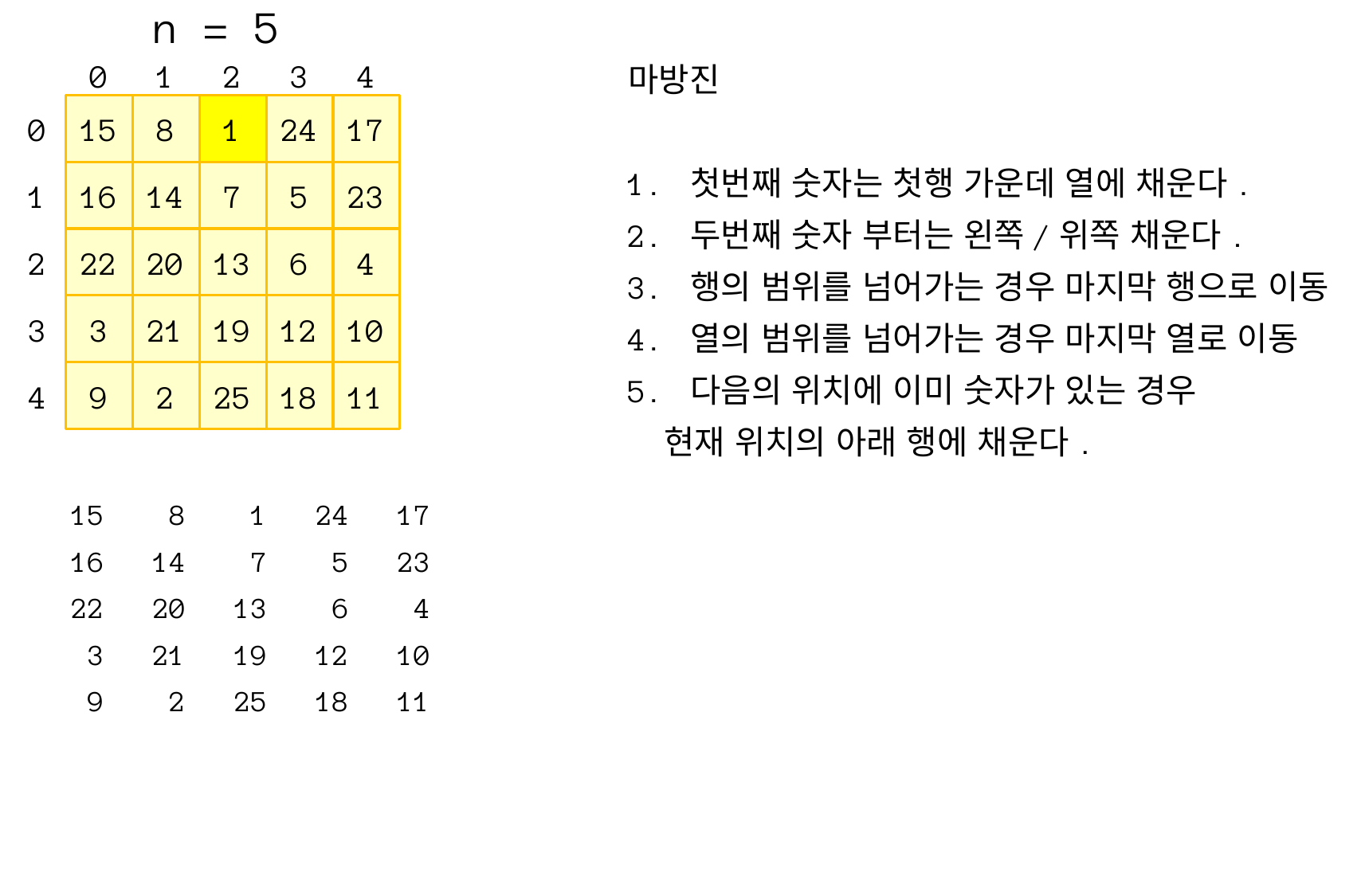

n = 5
0
1
2
3
4
마방진

1. 첫번째 숫자는 첫행 가운데 열에 채운다.
2. 두번째 숫자 부터는 왼쪽/위쪽 채운다.
3. 행의 범위를 넘어가는 경우 마지막 행으로 이동
4. 열의 범위를 넘어가는 경우 마지막 열로 이동
5. 다음의 위치에 이미 숫자가 있는 경우
   현재 위치의 아래 행에 채운다.

0
15
8
1
24
17
1
16
14
7
5
23
2
22
20
13
6
4
3
3
21
19
12
10
4
9
2
25
18
11
  15    8    1   24   17
  16   14    7    5   23
  22   20   13    6    4
   3   21   19   12   10
   9    2   25   18   11